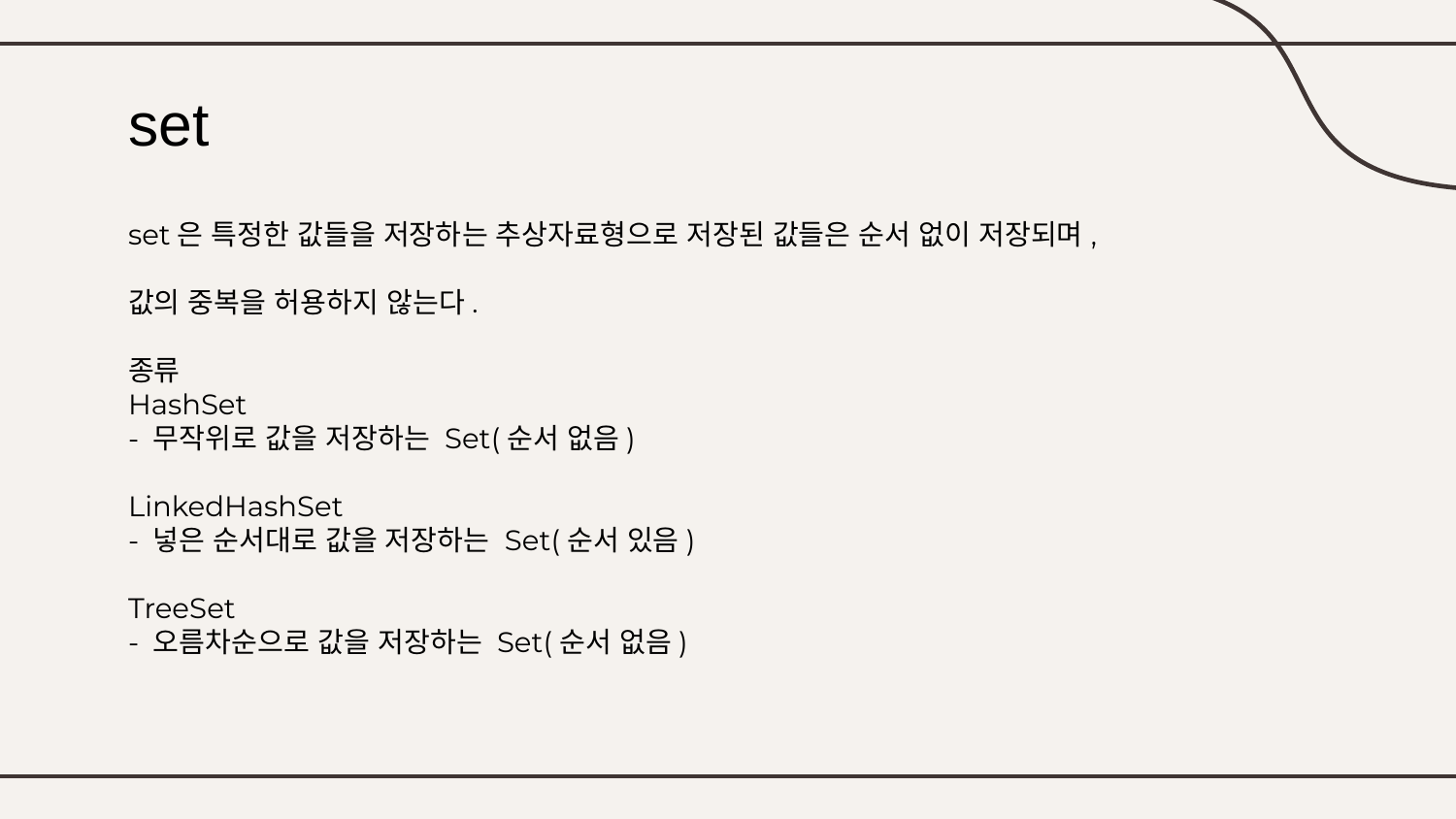

# set
set은 특정한 값들을 저장하는 추상자료형으로 저장된 값들은 순서 없이 저장되며,

값의 중복을 허용하지 않는다.

종류
HashSet
- 무작위로 값을 저장하는 Set(순서 없음)

LinkedHashSet
- 넣은 순서대로 값을 저장하는 Set(순서 있음)

TreeSet
- 오름차순으로 값을 저장하는 Set(순서 없음)